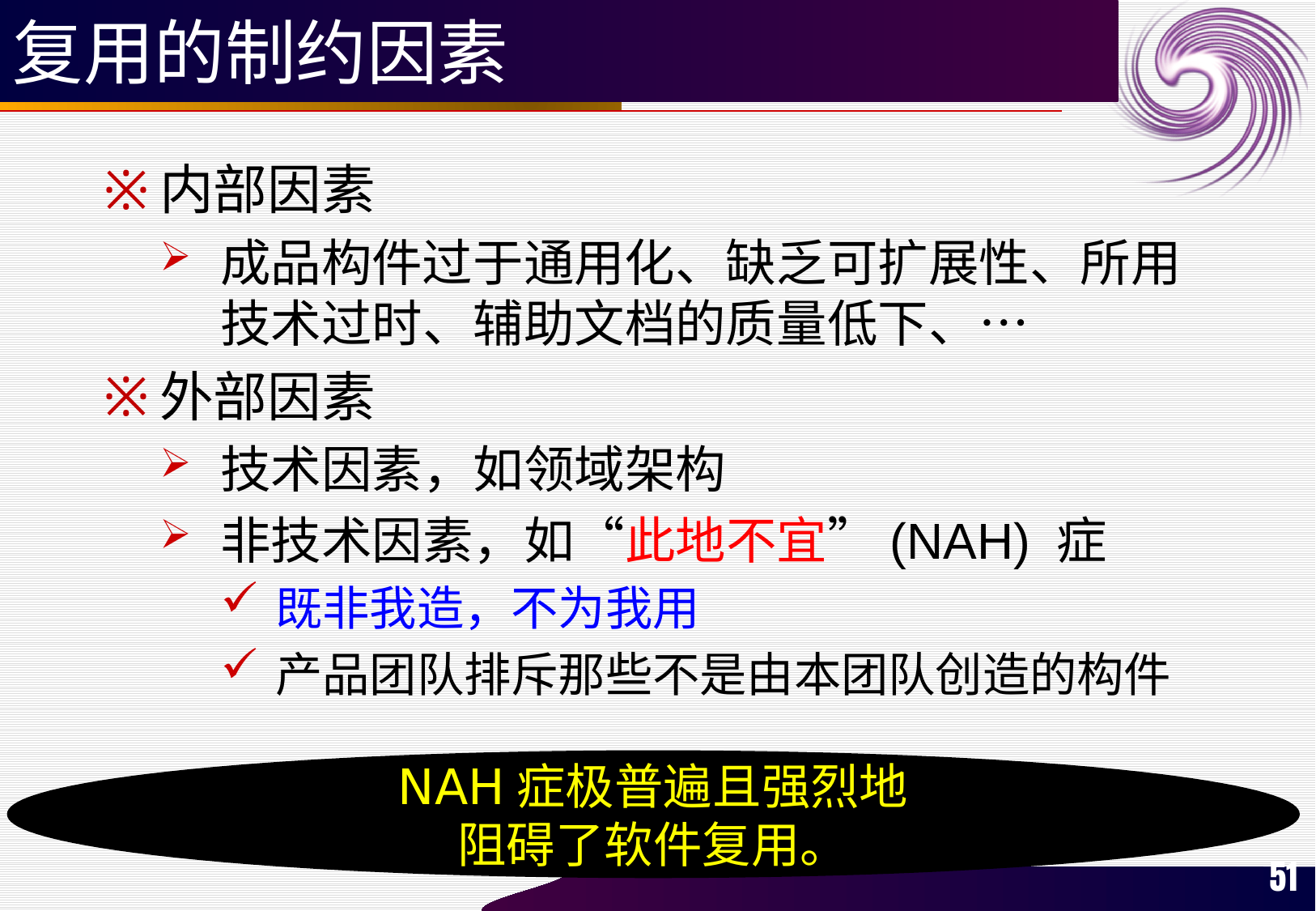

# 复用的制约因素
内部因素
成品构件过于通用化、缺乏可扩展性、所用技术过时、辅助文档的质量低下、…
外部因素
技术因素，如领域架构
非技术因素，如“此地不宜”(NAH) 症
既非我造，不为我用
产品团队排斥那些不是由本团队创造的构件
NAH症极普遍且强烈地
阻碍了软件复用。
51